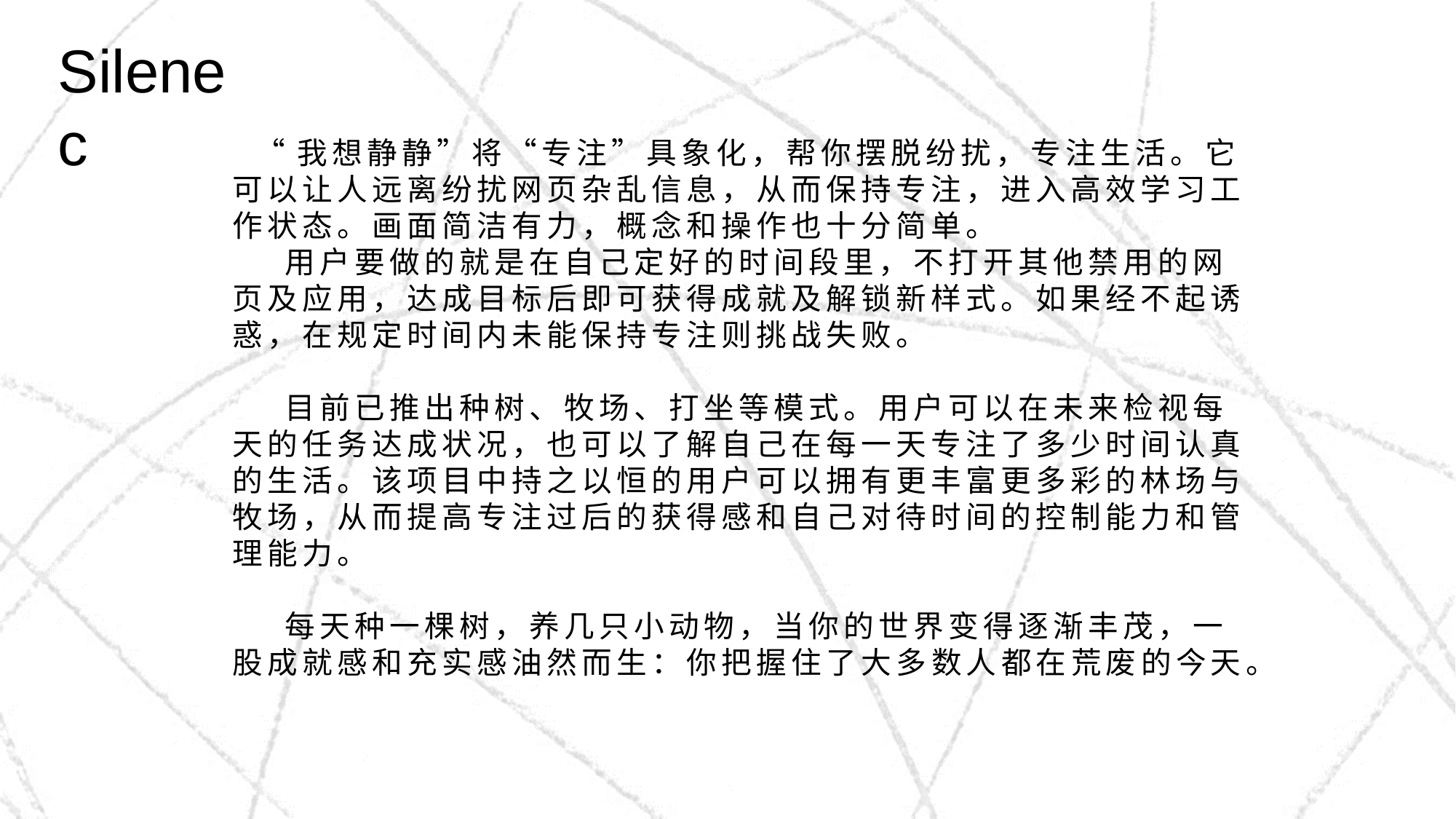

Silenec
  “我想静静”将“专注”具象化，帮你摆脱纷扰，专注生活。它可以让人远离纷扰网页杂乱信息，从而保持专注，进入高效学习工作状态。画面简洁有力，概念和操作也十分简单。
    用户要做的就是在自己定好的时间段里，不打开其他禁用的网页及应用，达成目标后即可获得成就及解锁新样式。如果经不起诱惑，在规定时间内未能保持专注则挑战失败。

    目前已推出种树、牧场、打坐等模式。用户可以在未来检视每天的任务达成状况，也可以了解自己在每一天专注了多少时间认真的生活。该项目中持之以恒的用户可以拥有更丰富更多彩的林场与牧场，从而提高专注过后的获得感和自己对待时间的控制能力和管理能力。

    每天种一棵树，养几只小动物，当你的世界变得逐渐丰茂，一股成就感和充实感油然而生：你把握住了大多数人都在荒废的今天。